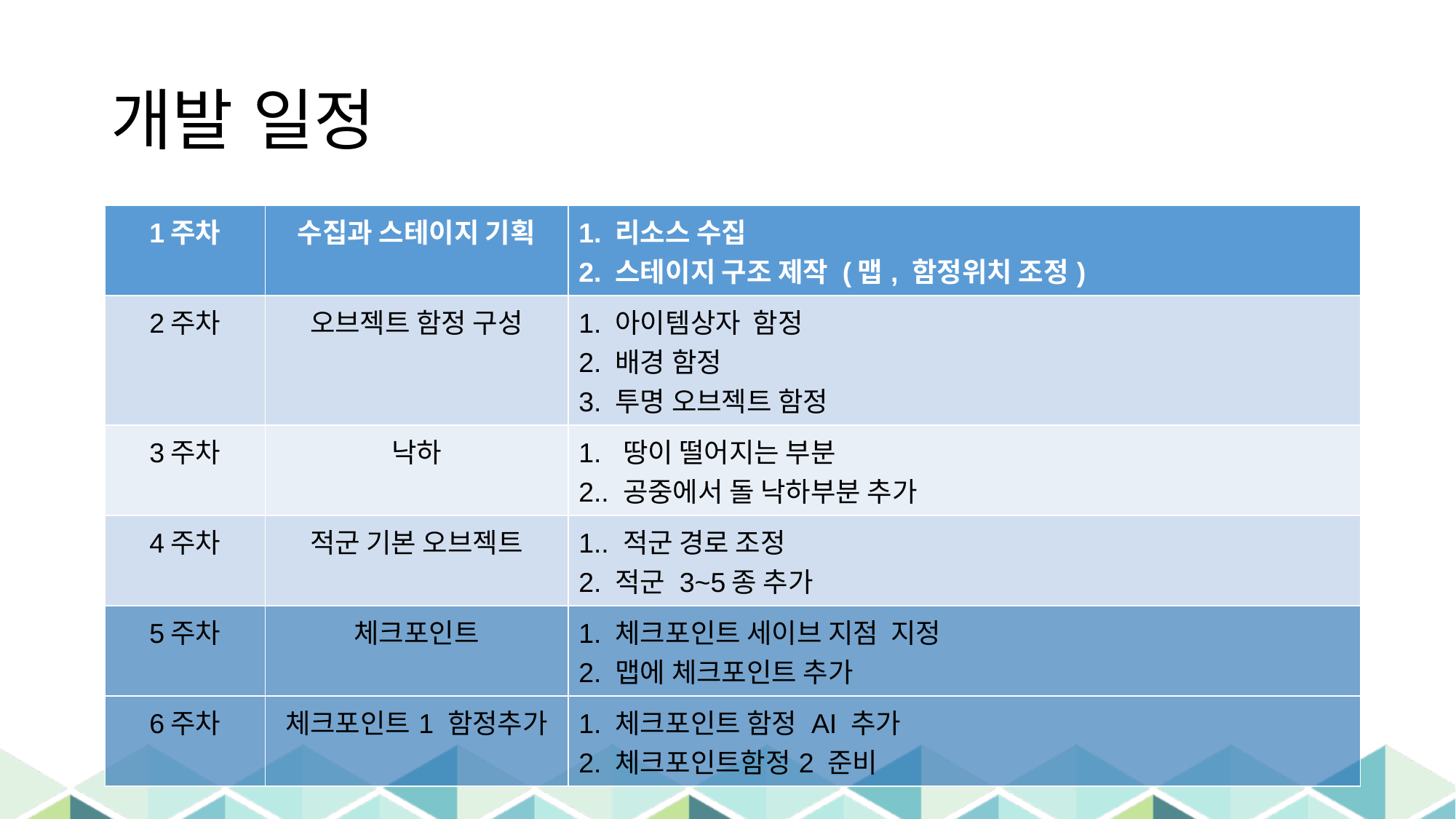

# 개발 일정
| 1주차 | 수집과 스테이지 기획 | 1. 리소스 수집 2. 스테이지 구조 제작 (맵, 함정위치 조정) |
| --- | --- | --- |
| 2주차 | 오브젝트 함정 구성 | 1. 아이템상자 함정 2. 배경 함정 3. 투명 오브젝트 함정 |
| 3주차 | 낙하 | 1. 땅이 떨어지는 부분 2.. 공중에서 돌 낙하부분 추가 |
| 4주차 | 적군 기본 오브젝트 | 1.. 적군 경로 조정 2. 적군 3~5종 추가 |
| 5주차 | 체크포인트 | 1. 체크포인트 세이브 지점 지정 2. 맵에 체크포인트 추가 |
| 6주차 | 체크포인트1 함정추가 | 1. 체크포인트 함정 AI 추가 2. 체크포인트함정2 준비 |